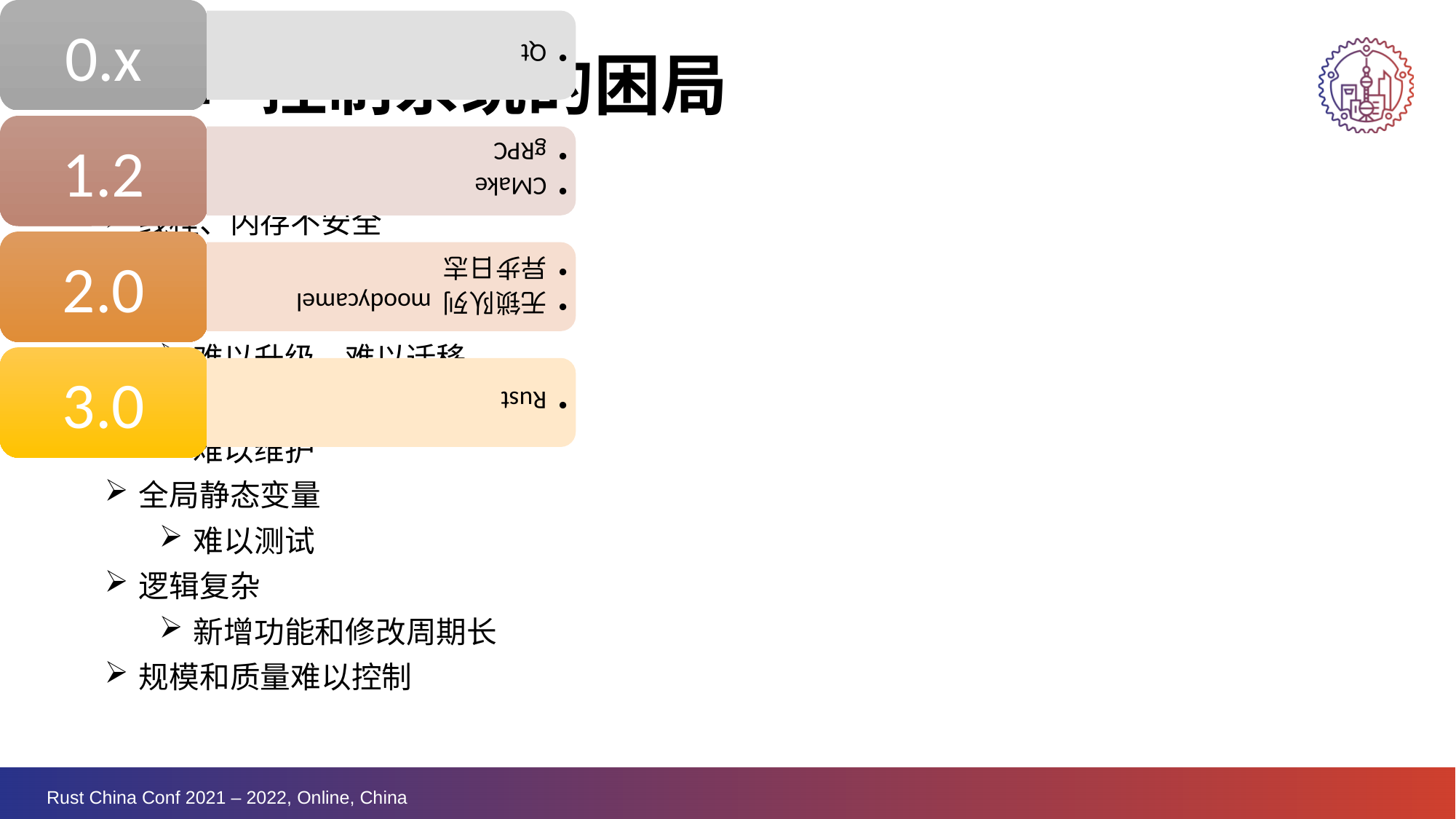

C++ 控制系统的困局
线程、内存不安全
实时内核死机
依赖混乱
难以升级、难以迁移
通信协议硬编码
难以维护
全局静态变量
难以测试
逻辑复杂
新增功能和修改周期长
规模和质量难以控制
Qt
0.x
CMake
gRPC
1.2
无锁队列 moodycamel
异步日志
2.0
Rust
3.0